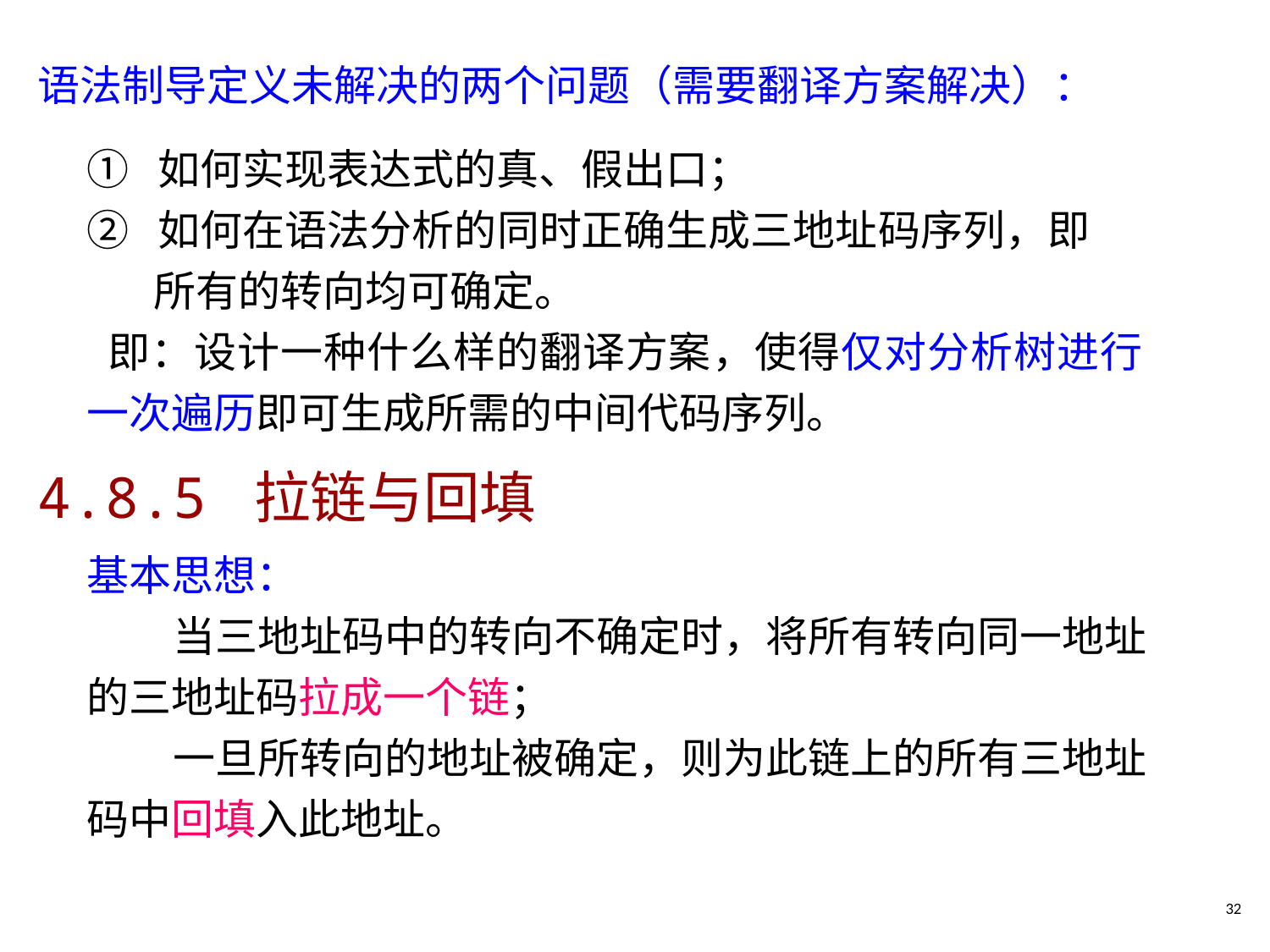

语法制导定义未解决的两个问题（需要翻译方案解决）：
①  如何实现表达式的真、假出口；
②  如何在语法分析的同时正确生成三地址码序列，即
      所有的转向均可确定。
 即：设计一种什么样的翻译方案，使得仅对分析树进行一次遍历即可生成所需的中间代码序列。
4.8.5 拉链与回填
基本思想：
        当三地址码中的转向不确定时，将所有转向同一地址的三地址码拉成一个链；
        一旦所转向的地址被确定，则为此链上的所有三地址码中回填入此地址。
32